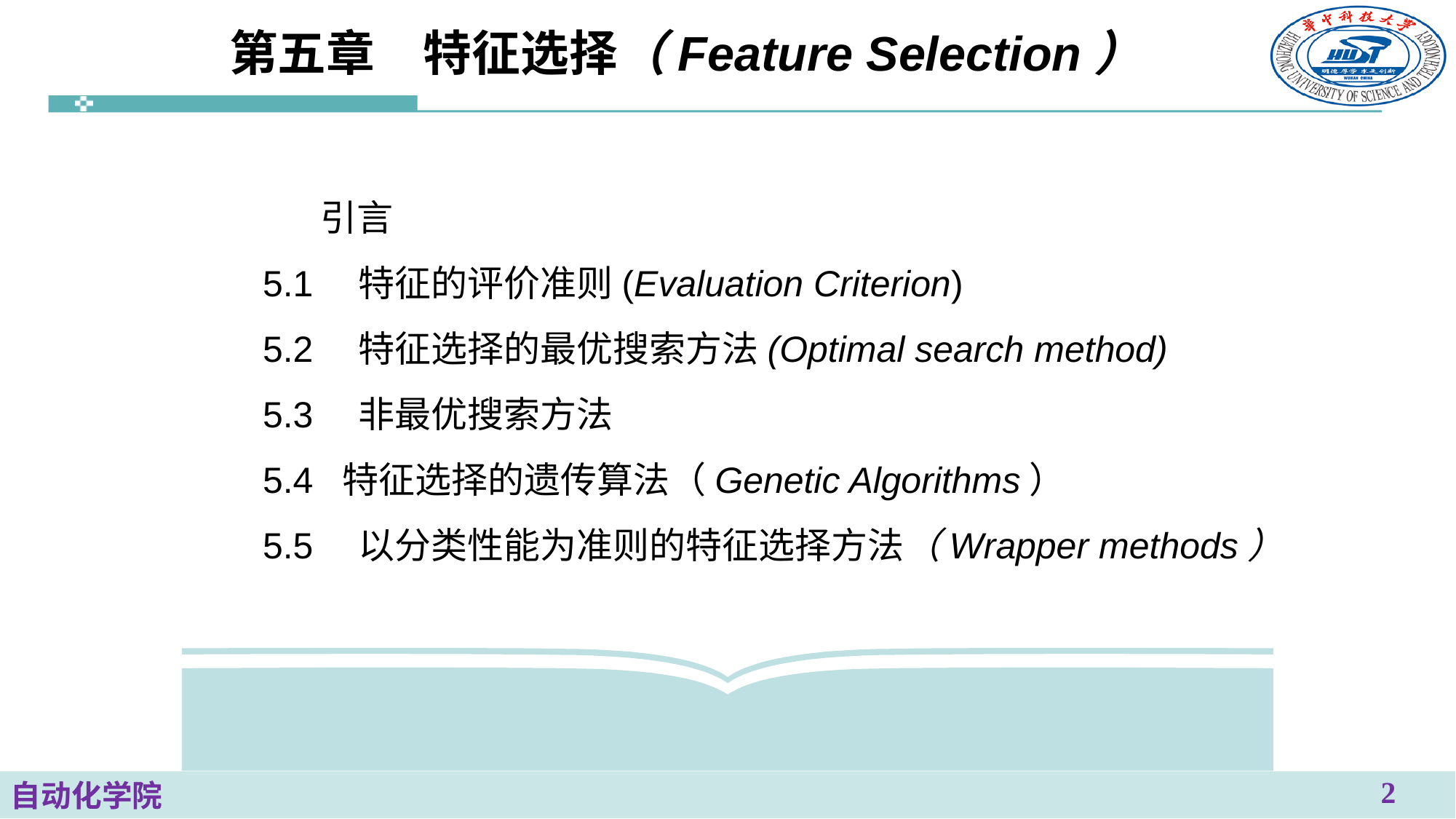

# 第五章　特征选择（Feature Selection）
      引言
5.1　特征的评价准则(Evaluation Criterion)
5.2　特征选择的最优搜索方法(Optimal search method)
5.3　非最优搜索方法
5.4  特征选择的遗传算法（Genetic Algorithms）
5.5　以分类性能为准则的特征选择方法（Wrapper methods）

2